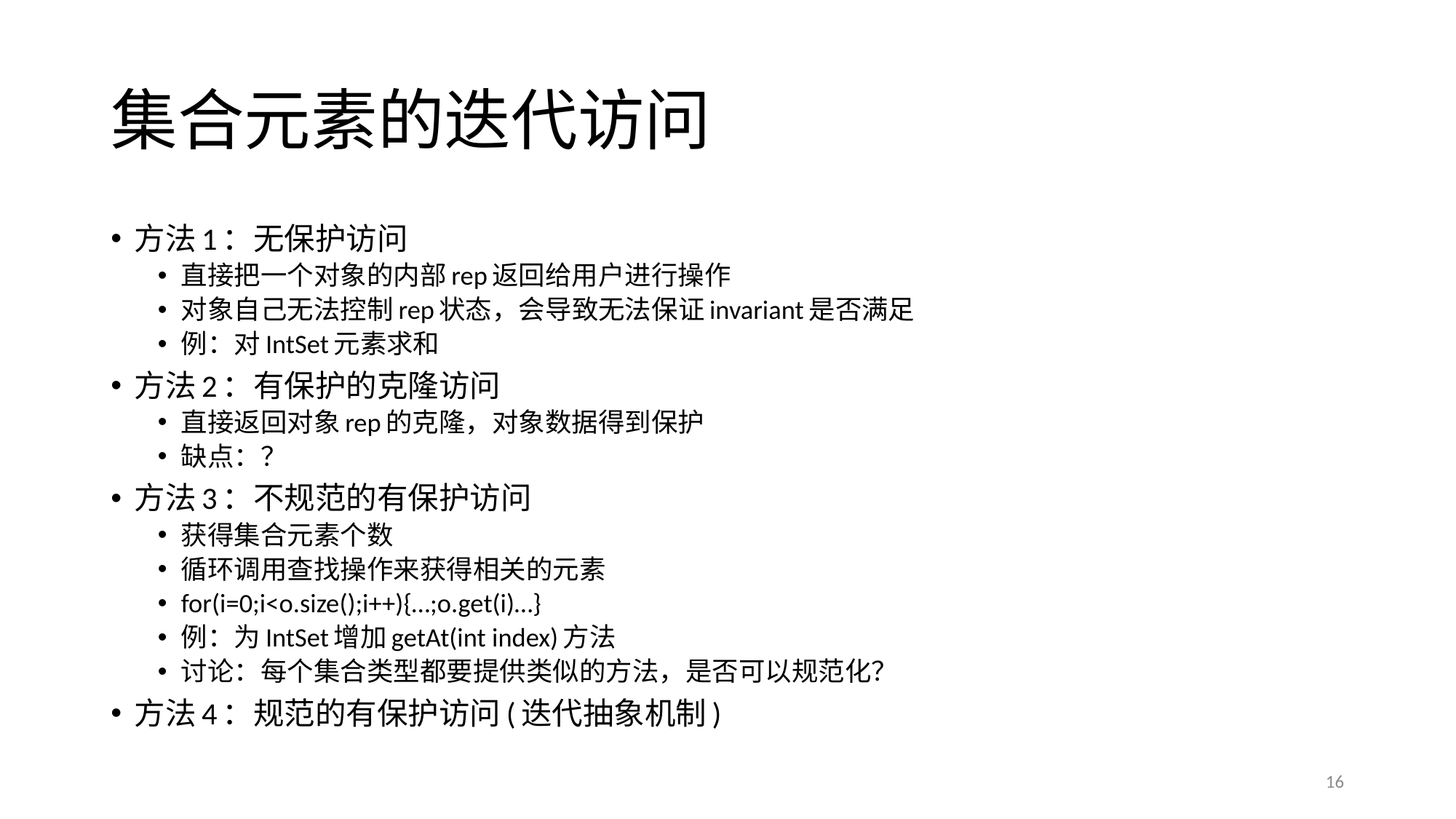

# 集合元素的迭代访问
方法1：无保护访问
直接把一个对象的内部rep返回给用户进行操作
对象自己无法控制rep状态，会导致无法保证invariant是否满足
例：对IntSet元素求和
方法2：有保护的克隆访问
直接返回对象rep的克隆，对象数据得到保护
缺点：？
方法3：不规范的有保护访问
获得集合元素个数
循环调用查找操作来获得相关的元素
for(i=0;i<o.size();i++){…;o.get(i)…}
例：为IntSet增加getAt(int index)方法
讨论：每个集合类型都要提供类似的方法，是否可以规范化？
方法4：规范的有保护访问(迭代抽象机制)
16